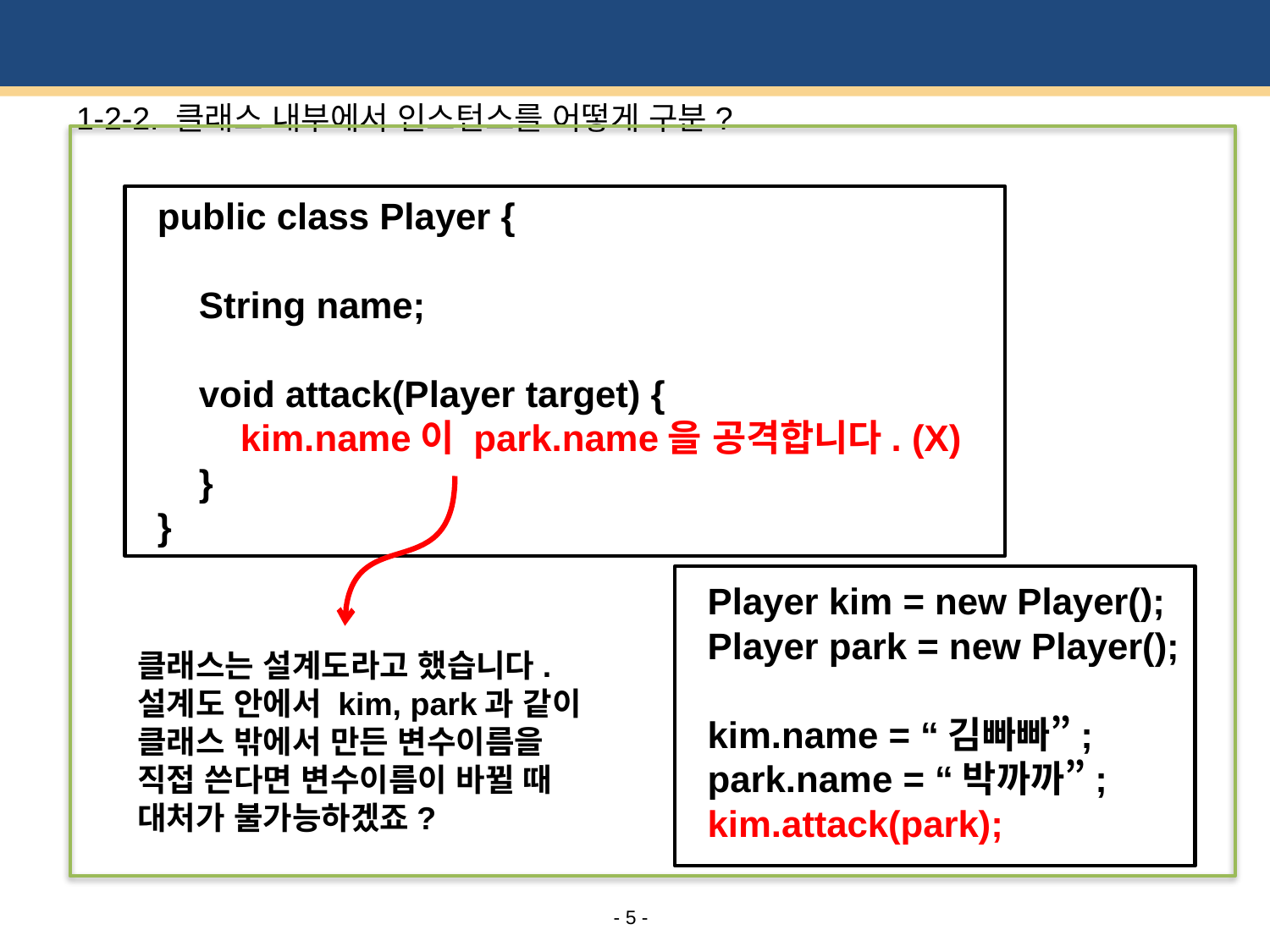

# 1-2-2. 클래스 내부에서 인스턴스를 어떻게 구분?

public class Player {

    String name;

    void attack(Player target) {
        kim.name이 park.name을 공격합니다. (X)
    }
}

Player kim = new Player();
Player park = new Player();

kim.name = “김빠빠”;
park.name = “박까까”;
kim.attack(park);
클래스는 설계도라고 했습니다. 설계도 안에서 kim, park과 같이 클래스 밖에서 만든 변수이름을 직접 쓴다면 변수이름이 바뀔 때 대처가 불가능하겠죠?